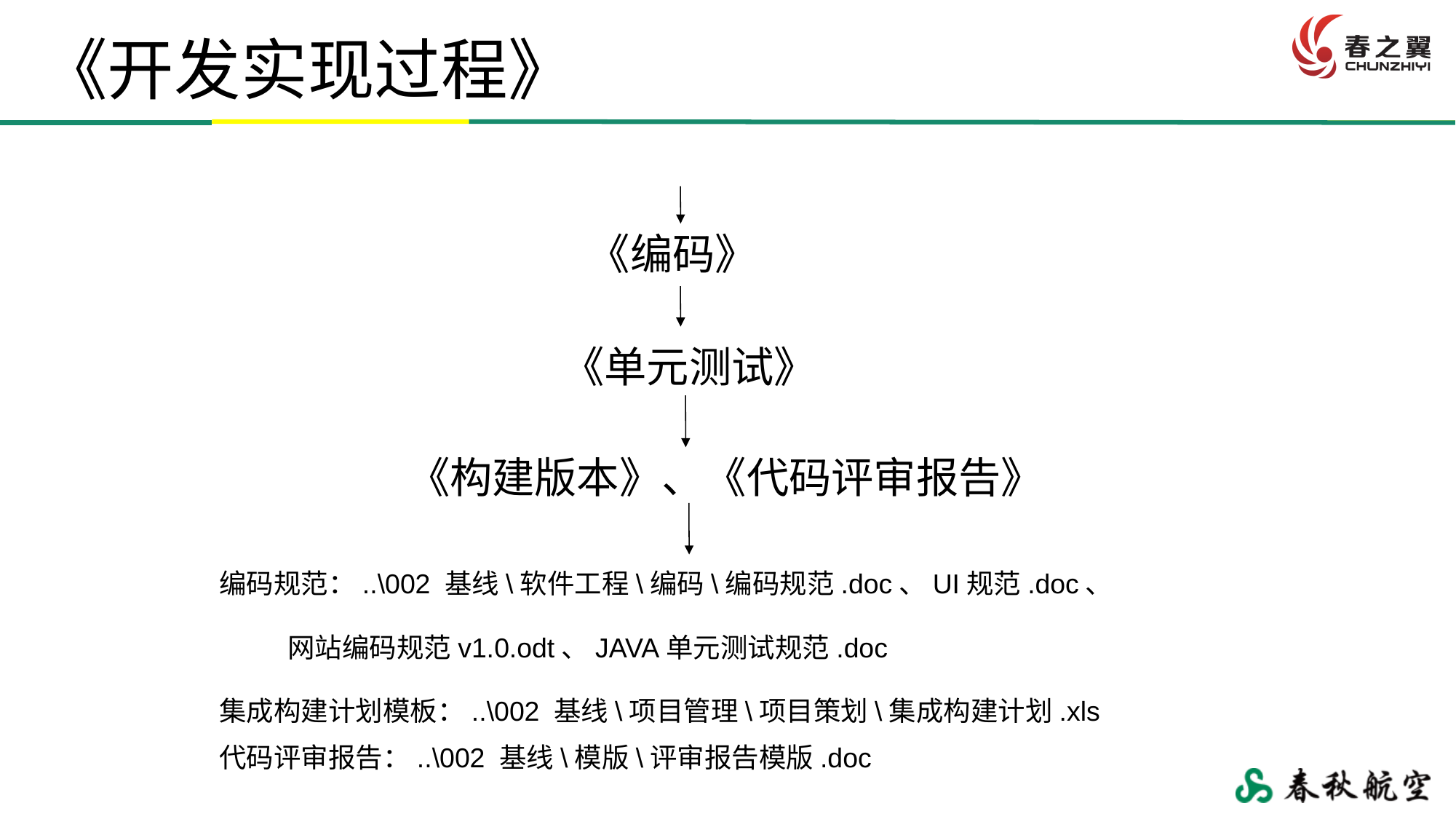

《开发实现过程》

《编码》

《单元测试》

《构建版本》、《代码评审报告》

编码规范：..\002 基线\软件工程\编码\编码规范.doc、UI规范.doc、
          网站编码规范v1.0.odt、JAVA单元测试规范.doc
集成构建计划模板：..\002 基线\项目管理\项目策划\集成构建计划.xls
代码评审报告：..\002 基线\模版\评审报告模版.doc